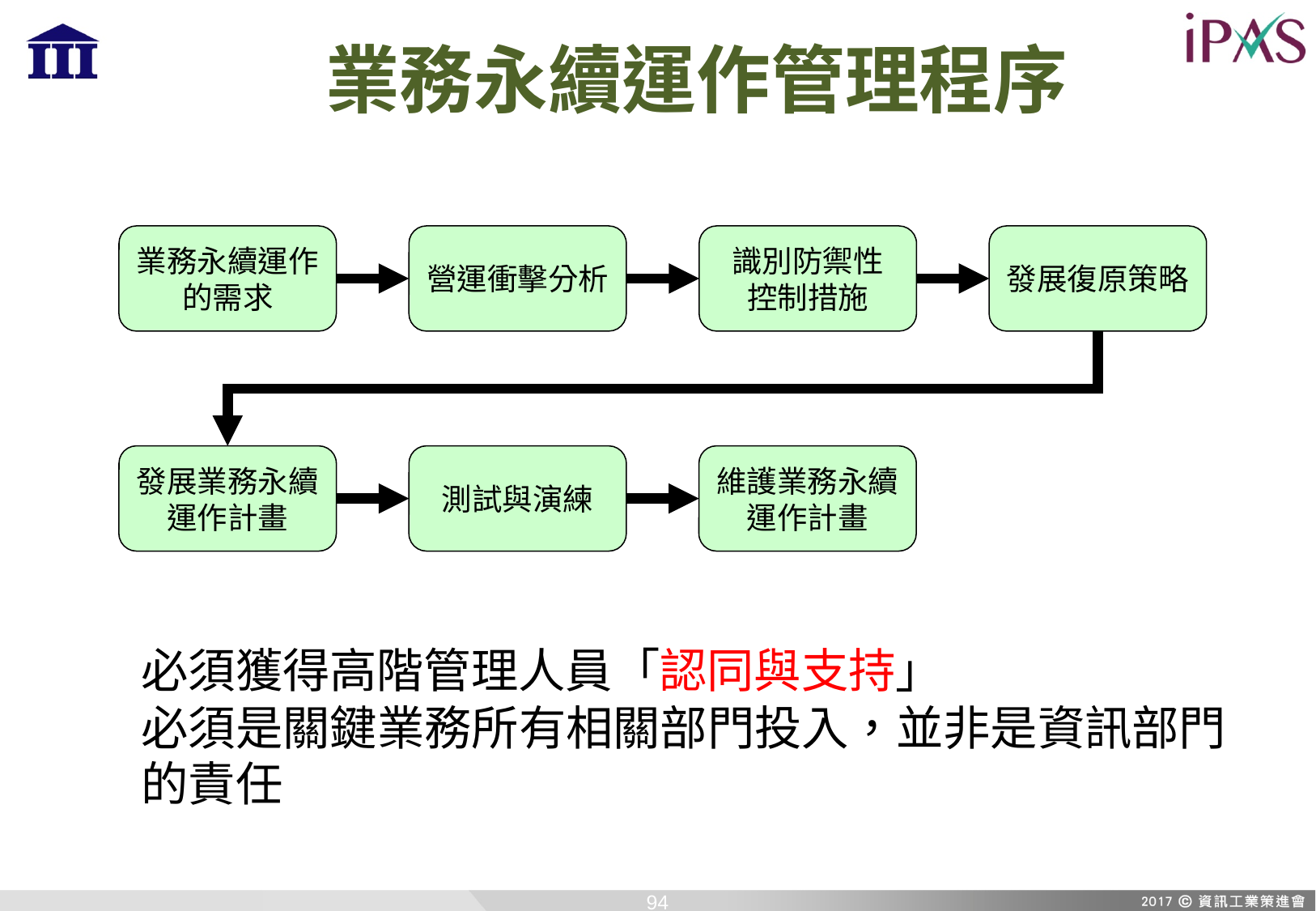

# 業務永續運作管理程序
業務永續運作的需求
營運衝擊分析
識別防禦性
控制措施
發展復原策略
發展業務永續運作計畫
測試與演練
維護業務永續運作計畫
必須獲得高階管理人員「認同與支持」
必須是關鍵業務所有相關部門投入，並非是資訊部門的責任
94